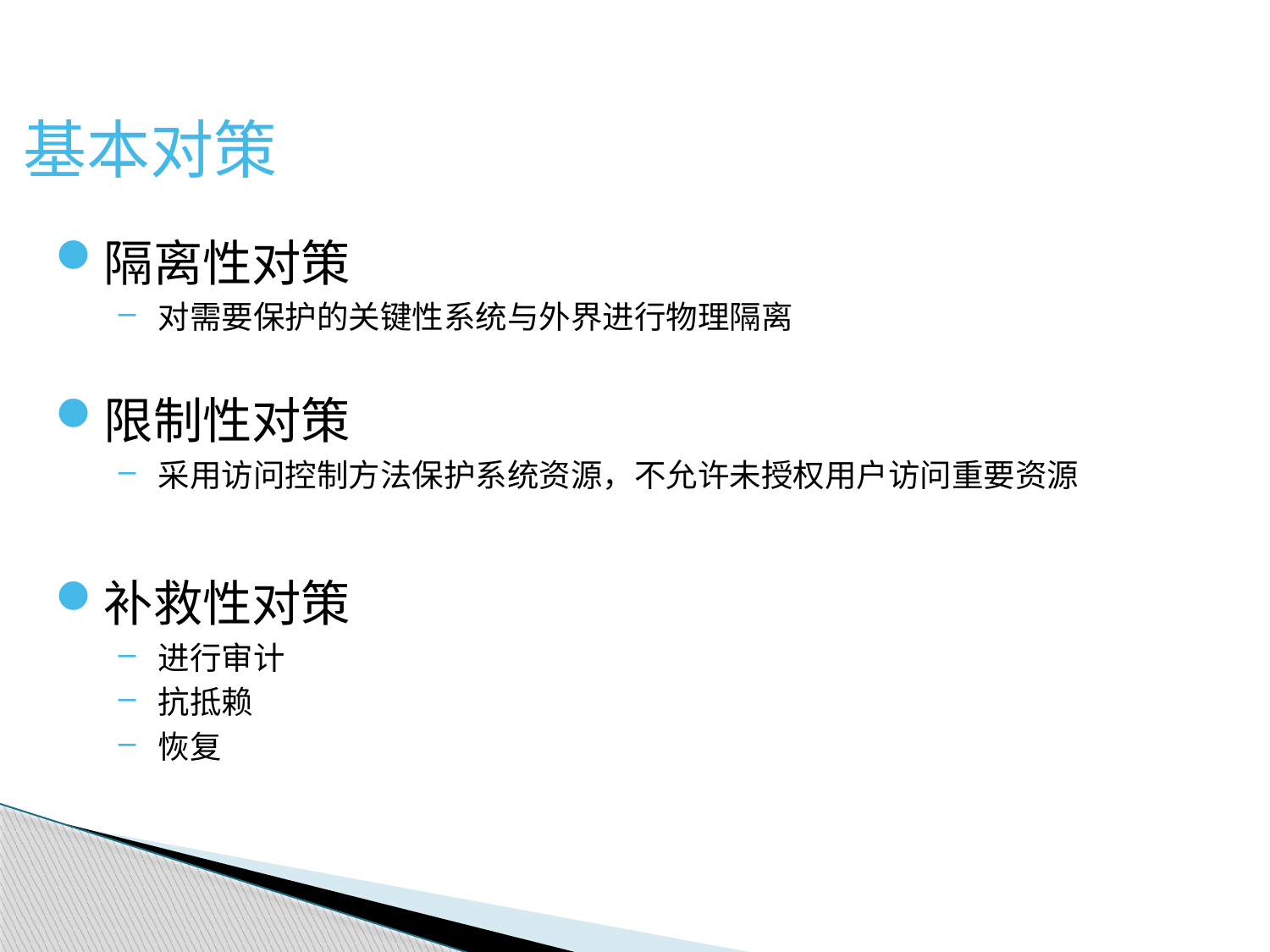

基本对策

隔离性对策
对需要保护的关键性系统与外界进行物理隔离

限制性对策
采用访问控制方法保护系统资源，不允许未授权用户访问重要资源

补救性对策
进行审计
抗抵赖
恢复